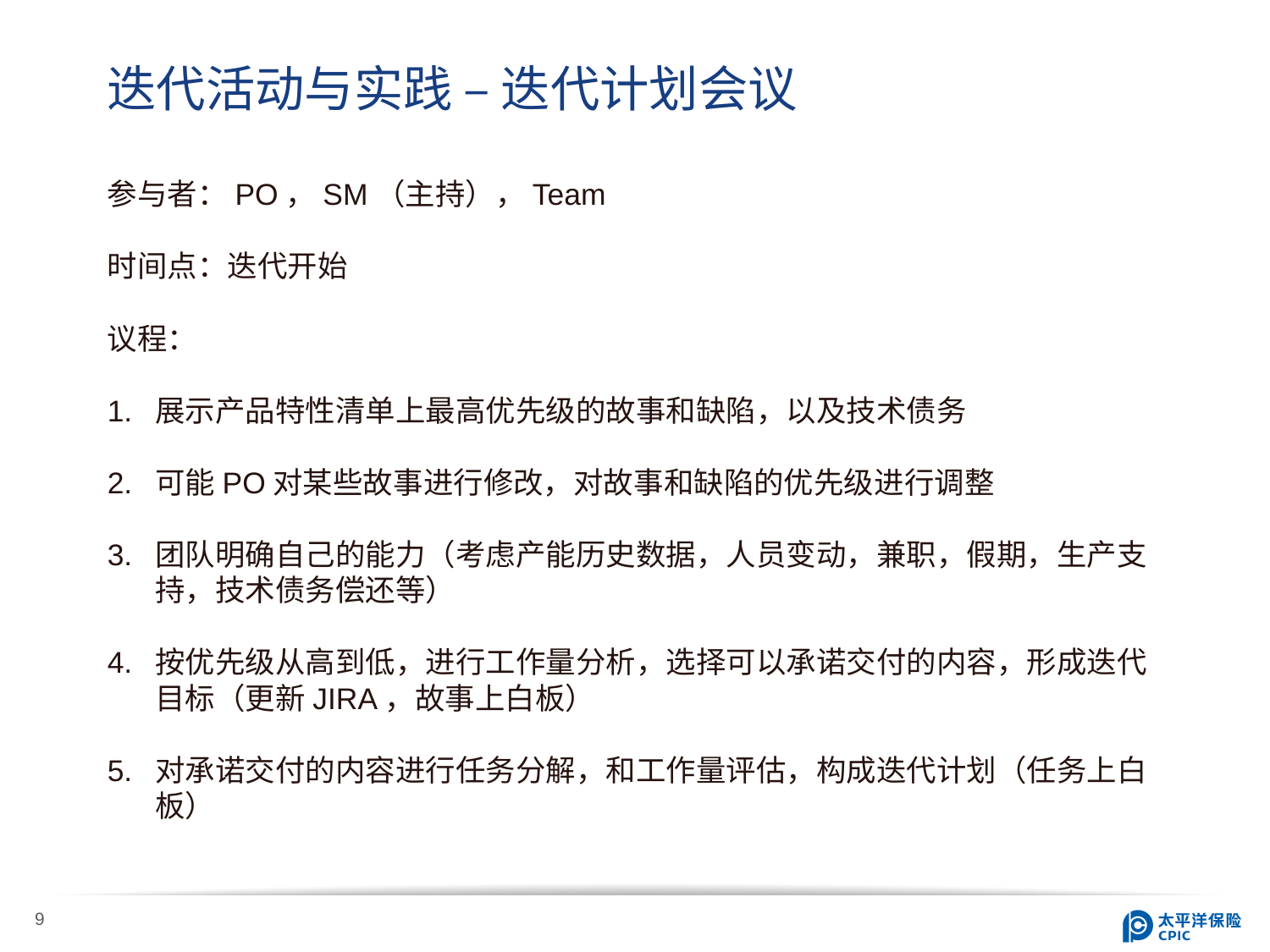

迭代活动与实践 – 迭代计划会议
参与者：PO，SM（主持），Team

时间点：迭代开始

议程：

展示产品特性清单上最高优先级的故事和缺陷，以及技术债务

可能PO对某些故事进行修改，对故事和缺陷的优先级进行调整

团队明确自己的能力（考虑产能历史数据，人员变动，兼职，假期，生产支持，技术债务偿还等）

按优先级从高到低，进行工作量分析，选择可以承诺交付的内容，形成迭代目标（更新JIRA，故事上白板）

对承诺交付的内容进行任务分解，和工作量评估，构成迭代计划（任务上白板）